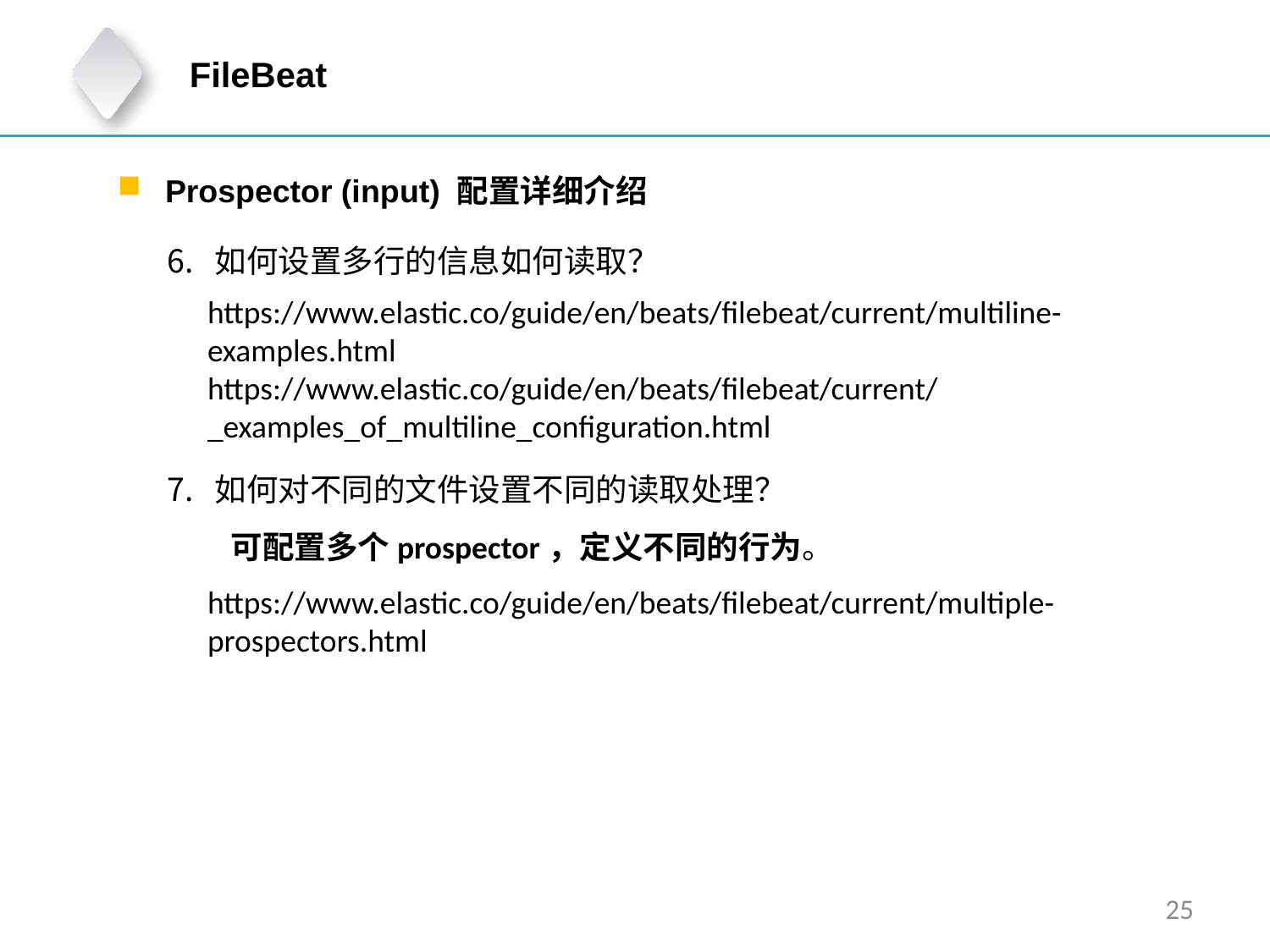

FileBeat
Prospector (input) 配置详细介绍
如何设置多行的信息如何读取？

如何对不同的文件设置不同的读取处理？
可配置多个prospector，定义不同的行为。
https://www.elastic.co/guide/en/beats/filebeat/current/multiline-examples.html
https://www.elastic.co/guide/en/beats/filebeat/current/_examples_of_multiline_configuration.html
https://www.elastic.co/guide/en/beats/filebeat/current/multiple-prospectors.html
25